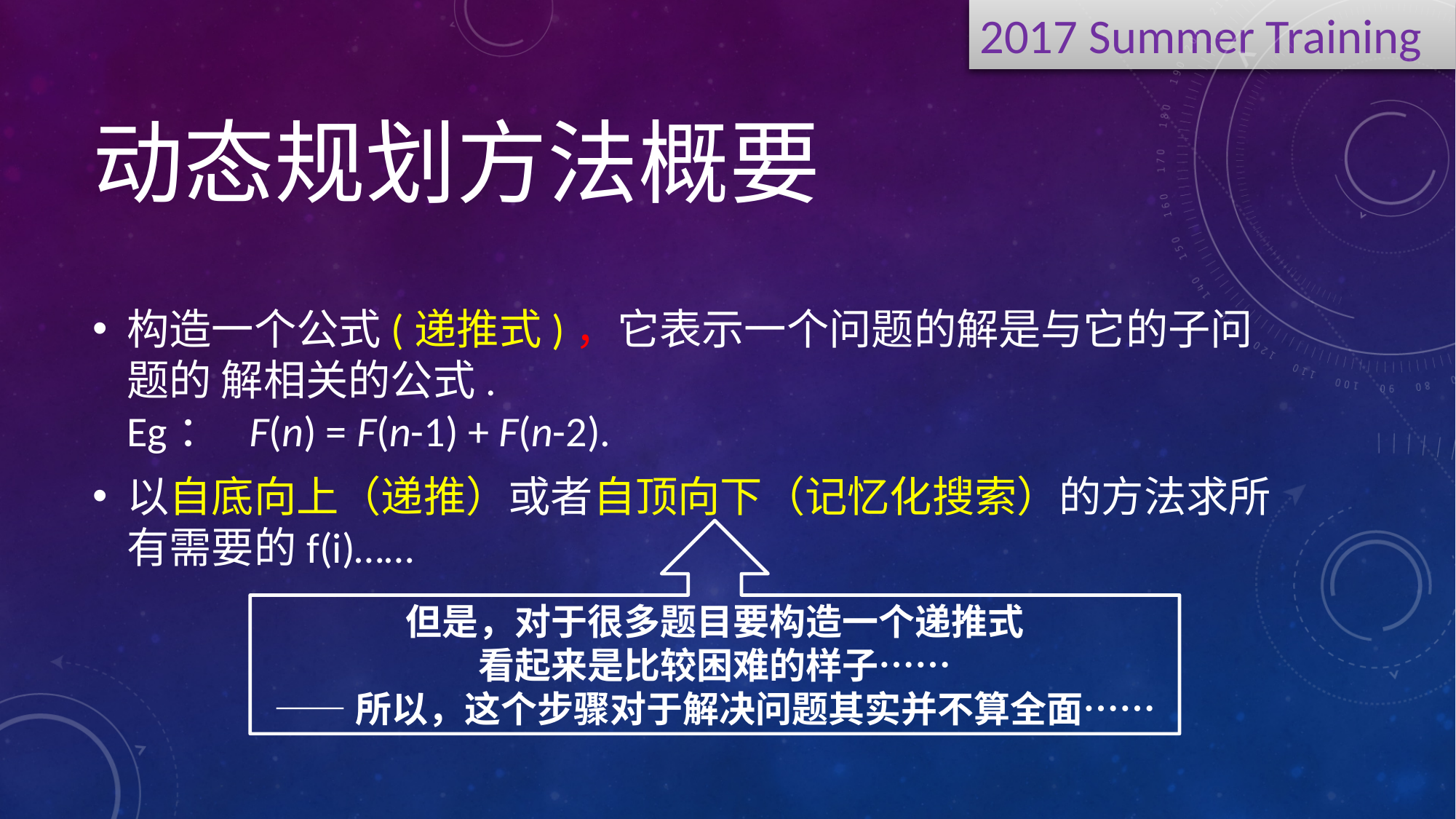

# 动态规划方法概要
构造一个公式(递推式)，它表示一个问题的解是与它的子问题的 解相关的公式.
Eg：  F(n) = F(n-1) + F(n-2).
以自底向上（递推）或者自顶向下（记忆化搜索）的方法求所有需要的f(i)……

但是，对于很多题目要构造一个递推式
看起来是比较困难的样子……
——所以，这个步骤对于解决问题其实并不算全面……